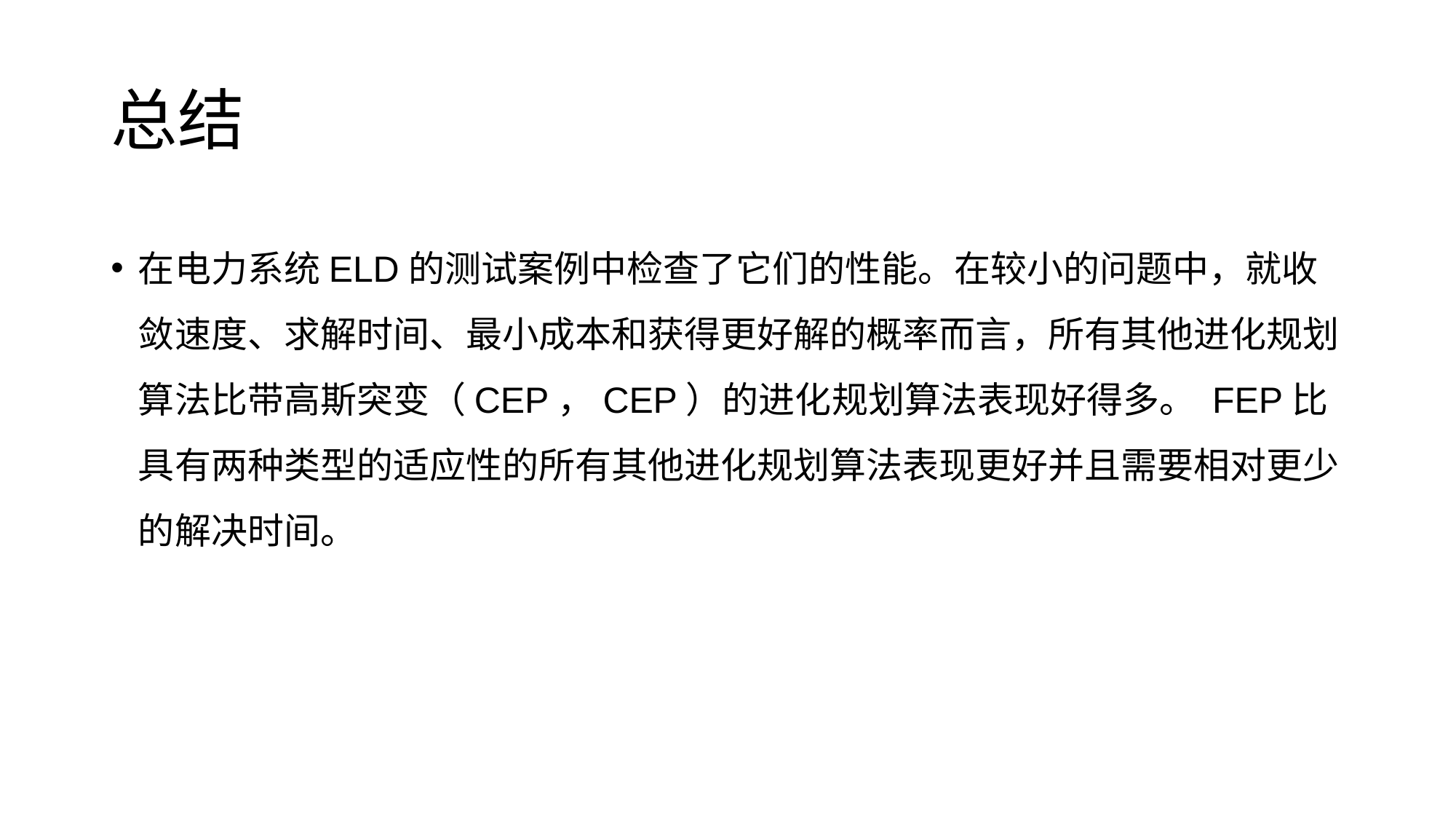

# 总结
在电力系统ELD的测试案例中检查了它们的性能。在较小的问题中，就收敛速度、求解时间、最小成本和获得更好解的概率而言，所有其他进化规划算法比带高斯突变（CEP，CEP）的进化规划算法表现好得多。 FEP比具有两种类型的适应性的所有其他进化规划算法表现更好并且需要相对更少的解决时间。